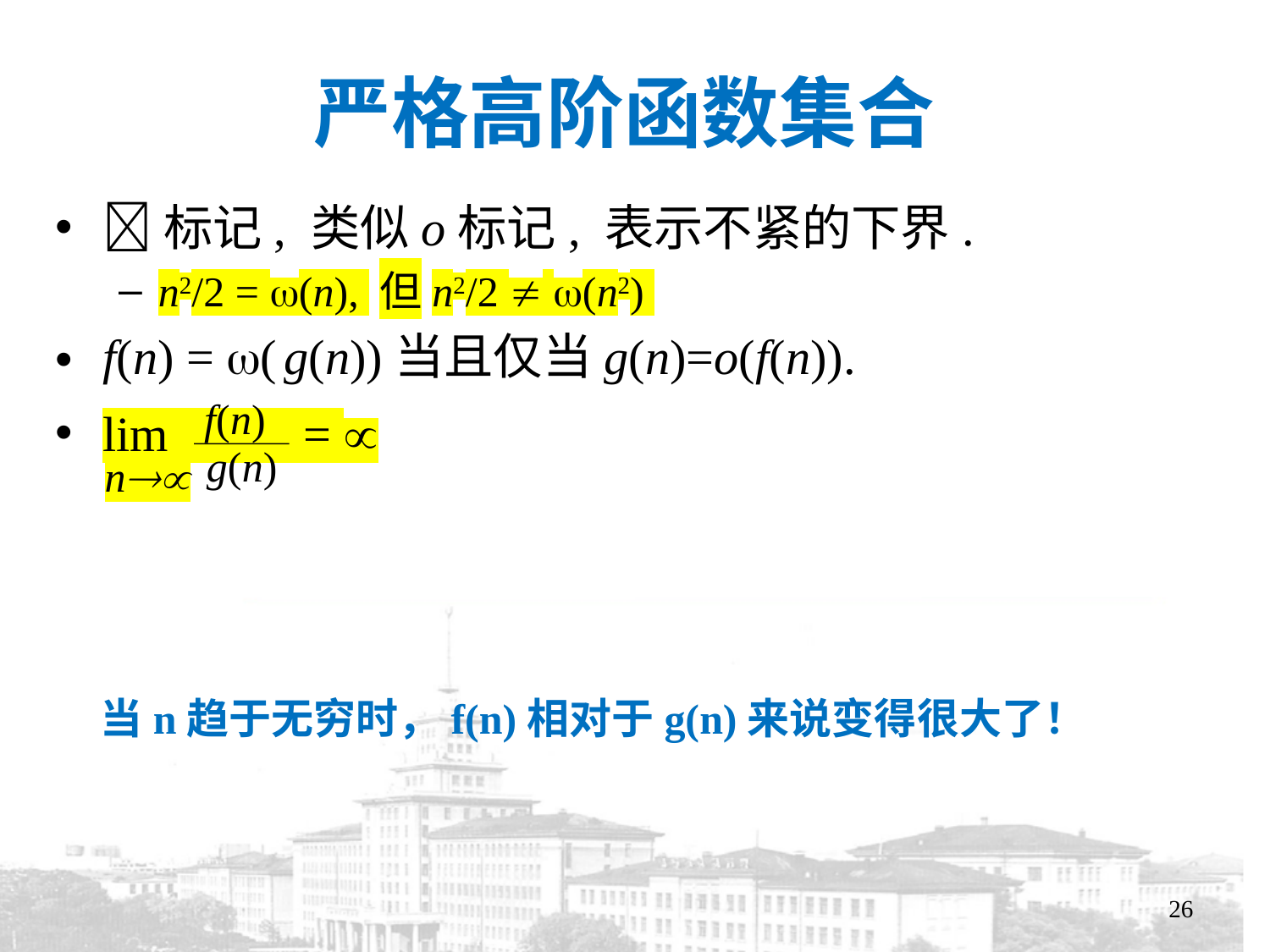

# 严格高阶函数集合
ω标记, 类似o标记, 表示不紧的下界.
n2/2 = ω(n), 但n2/2 ≠ ω(n2)
f(n) = ω( g(n))当且仅当g(n)=o(f(n)).
lim           = ∝

f(n)
g(n)
n→∝

当n趋于无穷时，f(n)相对于g(n)来说变得很大了！
26